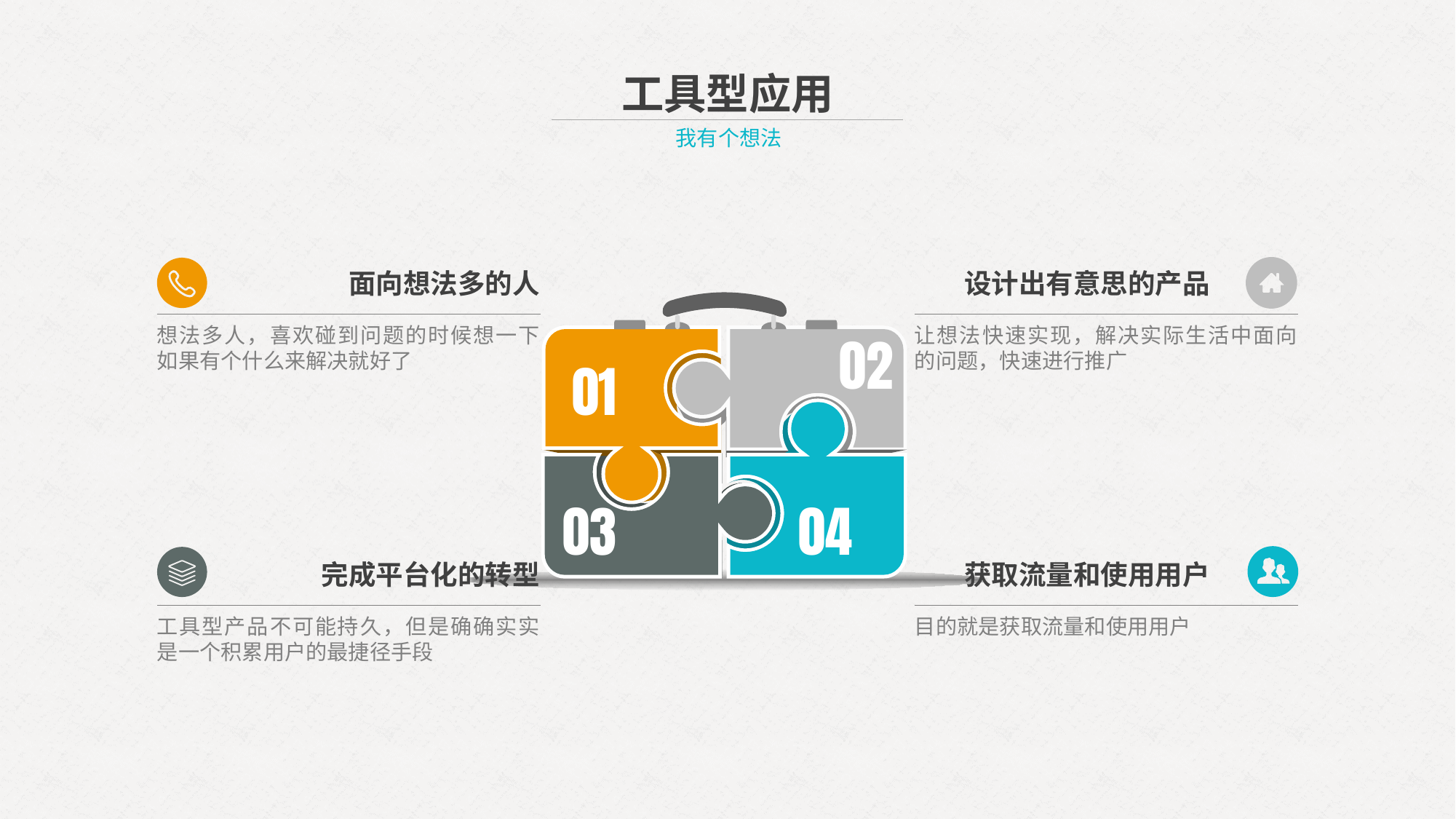

工具型应用
我有个想法

面向想法多的人
设计出有意思的产品

想法多人，喜欢碰到问题的时候想一下如果有个什么来解决就好了
让想法快速实现，解决实际生活中面向的问题，快速进行推广
02
01
03
04

完成平台化的转型
获取流量和使用用户
工具型产品不可能持久，但是确确实实是一个积累用户的最捷径手段
目的就是获取流量和使用用户